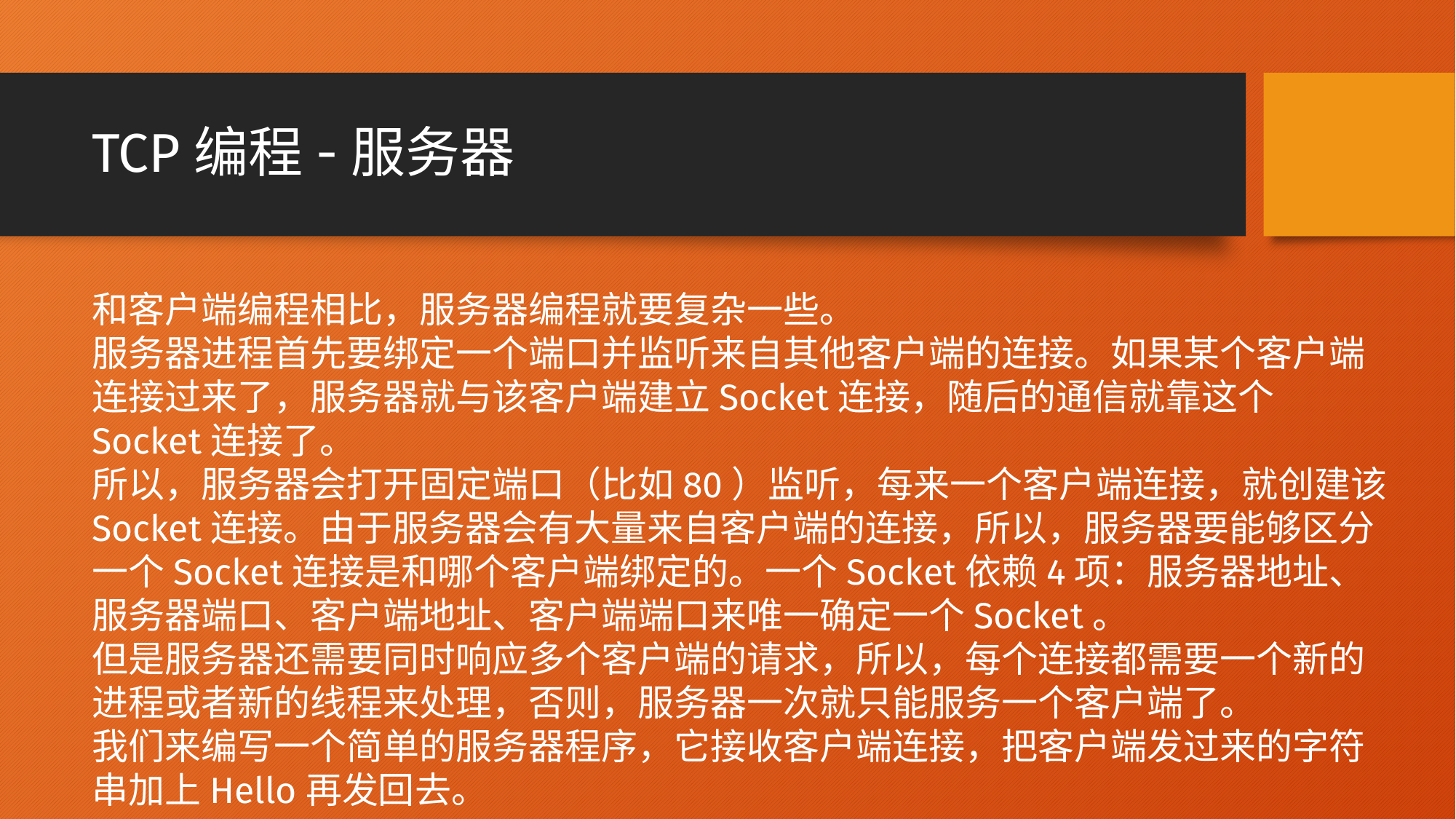

# TCP编程-服务器
和客户端编程相比，服务器编程就要复杂一些。
服务器进程首先要绑定一个端口并监听来自其他客户端的连接。如果某个客户端连接过来了，服务器就与该客户端建立Socket连接，随后的通信就靠这个Socket连接了。
所以，服务器会打开固定端口（比如80）监听，每来一个客户端连接，就创建该Socket连接。由于服务器会有大量来自客户端的连接，所以，服务器要能够区分一个Socket连接是和哪个客户端绑定的。一个Socket依赖4项：服务器地址、服务器端口、客户端地址、客户端端口来唯一确定一个Socket。
但是服务器还需要同时响应多个客户端的请求，所以，每个连接都需要一个新的进程或者新的线程来处理，否则，服务器一次就只能服务一个客户端了。
我们来编写一个简单的服务器程序，它接收客户端连接，把客户端发过来的字符串加上Hello再发回去。